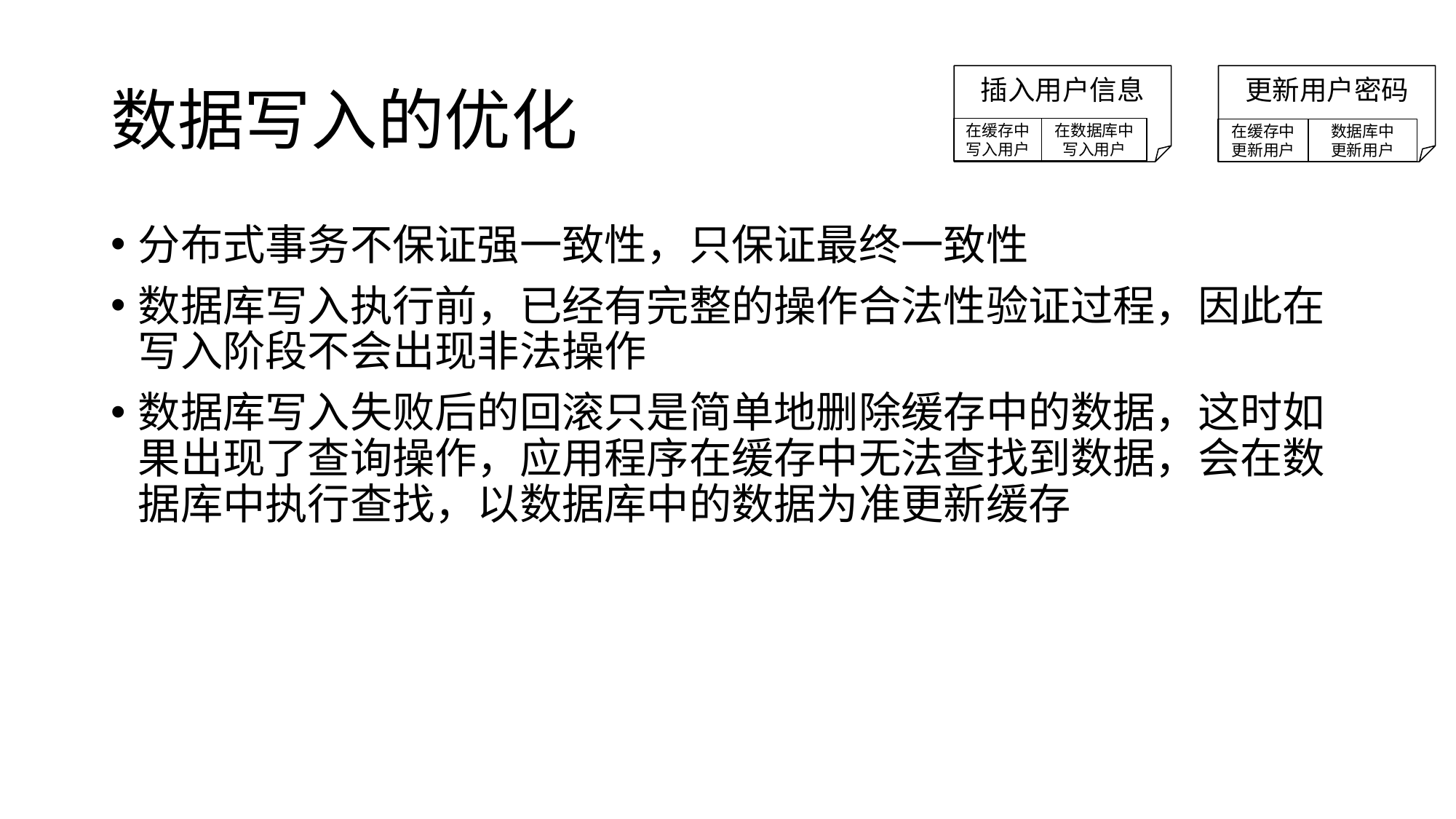

# 数据写入的优化
插入用户信息

在缓存中
写入用户
在数据库中
写入用户
更新用户密码

数据库中
更新用户
在缓存中
更新用户
分布式事务不保证强一致性，只保证最终一致性
数据库写入执行前，已经有完整的操作合法性验证过程，因此在写入阶段不会出现非法操作
数据库写入失败后的回滚只是简单地删除缓存中的数据，这时如果出现了查询操作，应用程序在缓存中无法查找到数据，会在数据库中执行查找，以数据库中的数据为准更新缓存